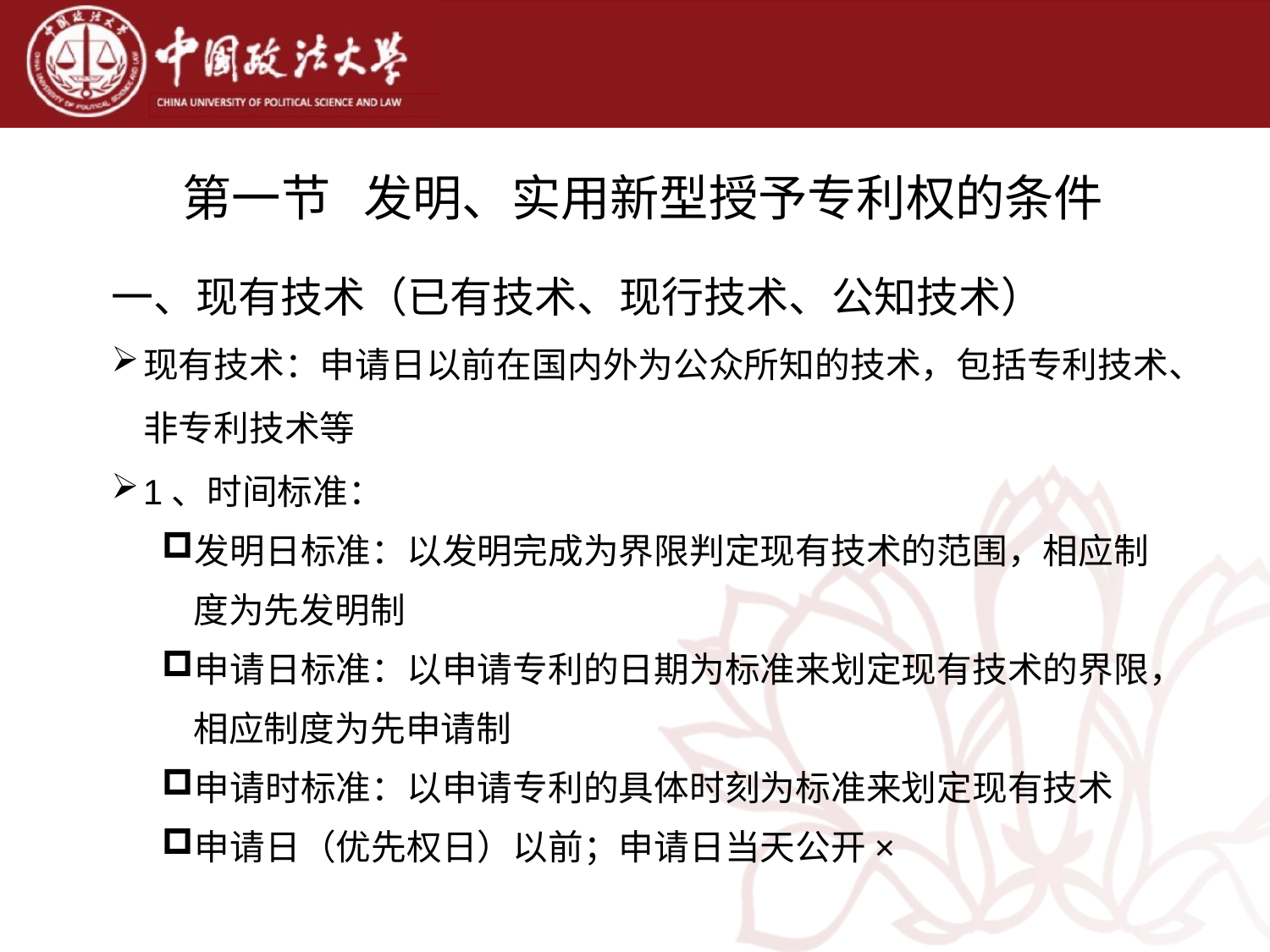

# 第一节   发明、实用新型授予专利权的条件
一、现有技术（已有技术、现行技术、公知技术）
现有技术：申请日以前在国内外为公众所知的技术，包括专利技术、非专利技术等
1、时间标准：
发明日标准：以发明完成为界限判定现有技术的范围，相应制度为先发明制
申请日标准：以申请专利的日期为标准来划定现有技术的界限，相应制度为先申请制
申请时标准：以申请专利的具体时刻为标准来划定现有技术
申请日（优先权日）以前；申请日当天公开×